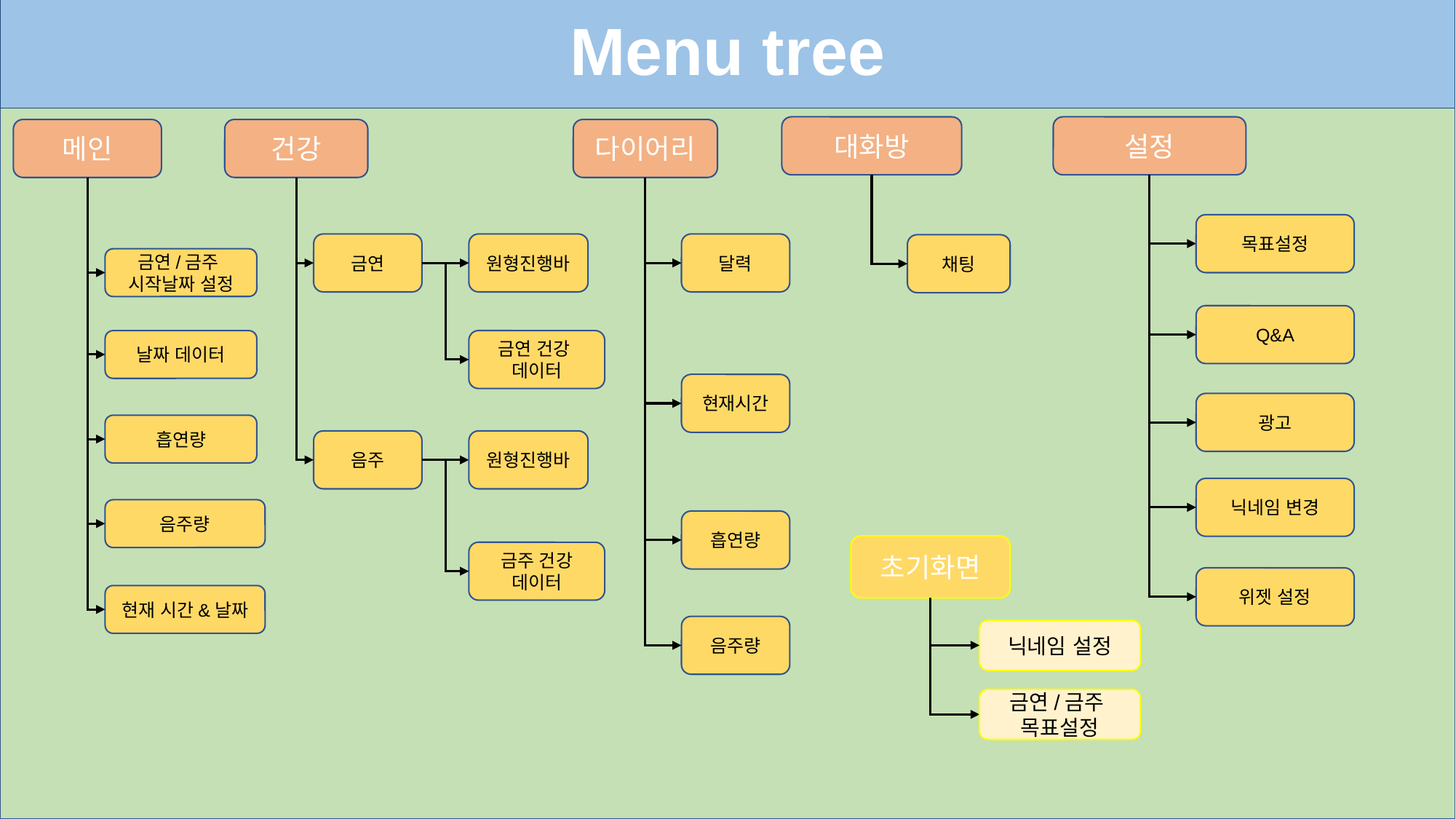

Menu tree

대화방
설정
다이어리
메인
건강
목표설정
원형진행바
금연
달력
채팅
금연/금주
시작날짜 설정
Q&A
날짜 데이터
금연 건강
데이터
현재시간
광고
흡연량
원형진행바
음주
닉네임 변경
음주량
흡연량
초기화면
금주 건강
데이터
위젯 설정
현재 시간&날짜
음주량
닉네임 설정
금연/금주
목표설정